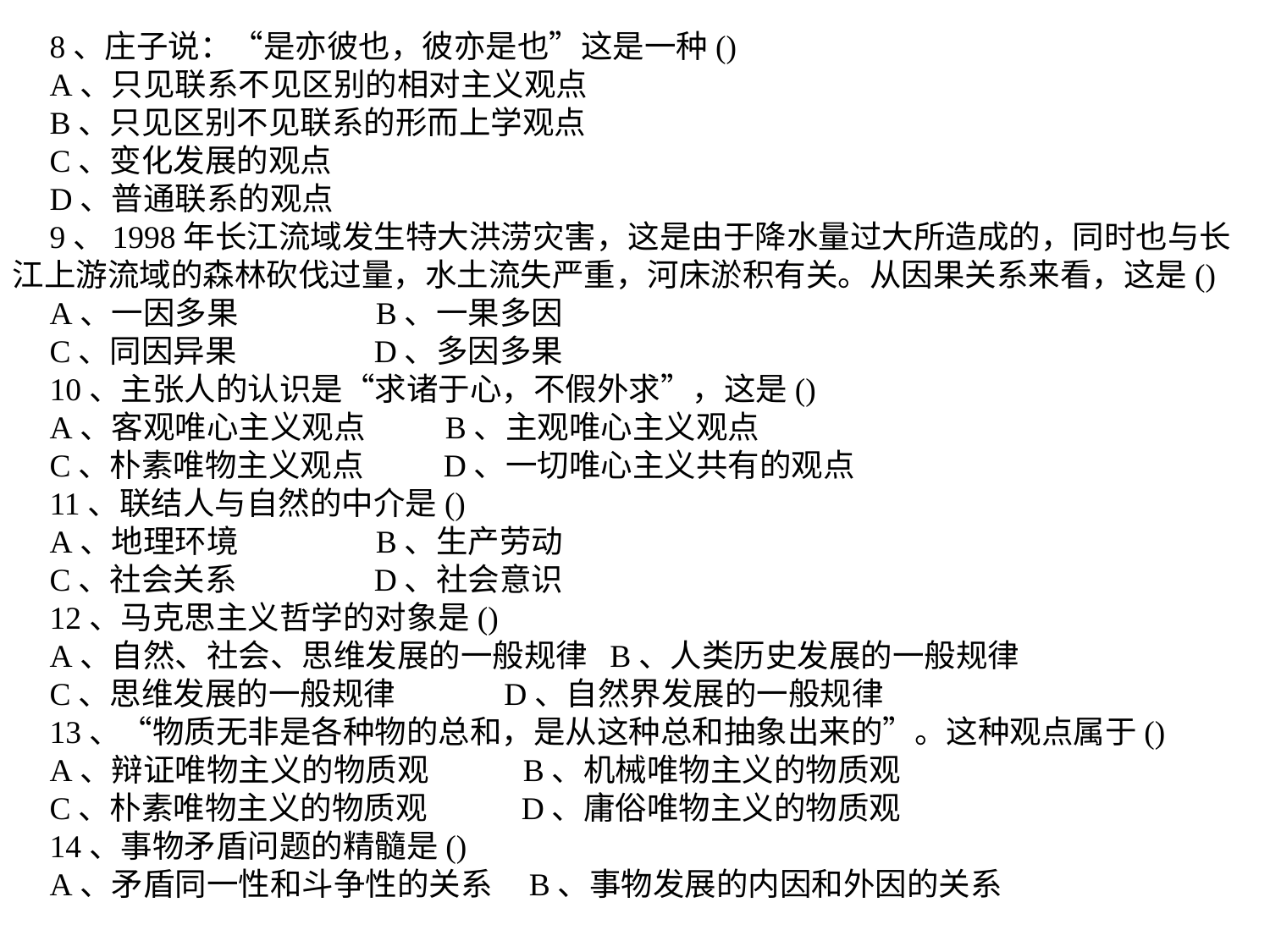

8、庄子说：“是亦彼也，彼亦是也”这是一种()
A、只见联系不见区别的相对主义观点
B、只见区别不见联系的形而上学观点
C、变化发展的观点
D、普通联系的观点
9、1998年长江流域发生特大洪涝灾害，这是由于降水量过大所造成的，同时也与长江上游流域的森林砍伐过量，水土流失严重，河床淤积有关。从因果关系来看，这是()
A、一因多果                  B、一果多因
C、同因异果                  D、多因多果
10、主张人的认识是“求诸于心，不假外求”，这是()
A、客观唯心主义观点          B、主观唯心主义观点
C、朴素唯物主义观点          D、一切唯心主义共有的观点
11、联结人与自然的中介是()
A、地理环境                  B、生产劳动
C、社会关系                  D、社会意识
12、马克思主义哲学的对象是()
A、自然、社会、思维发展的一般规律  B、人类历史发展的一般规律
C、思维发展的一般规律              D、自然界发展的一般规律
13、“物质无非是各种物的总和，是从这种总和抽象出来的”。这种观点属于()
A、辩证唯物主义的物质观            B、机械唯物主义的物质观
C、朴素唯物主义的物质观            D、庸俗唯物主义的物质观
14、事物矛盾问题的精髓是()
A、矛盾同一性和斗争性的关系    B、事物发展的内因和外因的关系